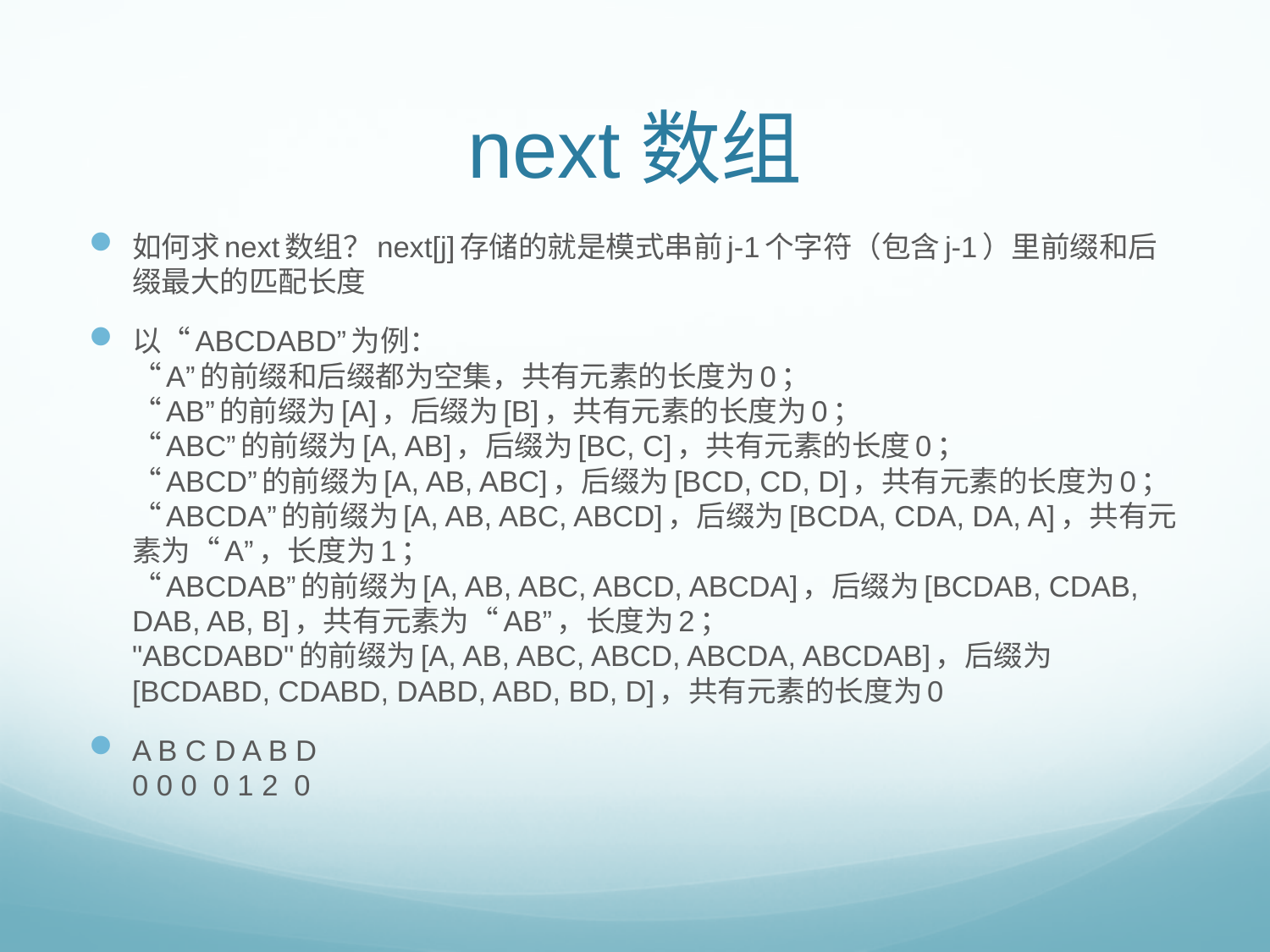

# next数组
如何求next数组？next[j]存储的就是模式串前j-1个字符（包含j-1）里前缀和后缀最大的匹配长度
以“ABCDABD”为例：
“A”的前缀和后缀都为空集，共有元素的长度为0；
“AB”的前缀为[A]，后缀为[B]，共有元素的长度为0；
“ABC”的前缀为[A, AB]，后缀为[BC, C]，共有元素的长度0；
“ABCD”的前缀为[A, AB, ABC]，后缀为[BCD, CD, D]，共有元素的长度为0；
“ABCDA”的前缀为[A, AB, ABC, ABCD]，后缀为[BCDA, CDA, DA, A]，共有元素为“A”，长度为1；
“ABCDAB”的前缀为[A, AB, ABC, ABCD, ABCDA]，后缀为[BCDAB, CDAB, DAB, AB, B]，共有元素为“AB”，长度为2；
"ABCDABD"的前缀为[A, AB, ABC, ABCD, ABCDA, ABCDAB]，后缀为[BCDABD, CDABD, DABD, ABD, BD, D]，共有元素的长度为0
A B C D A B D
0 0 0  0 1 2  0